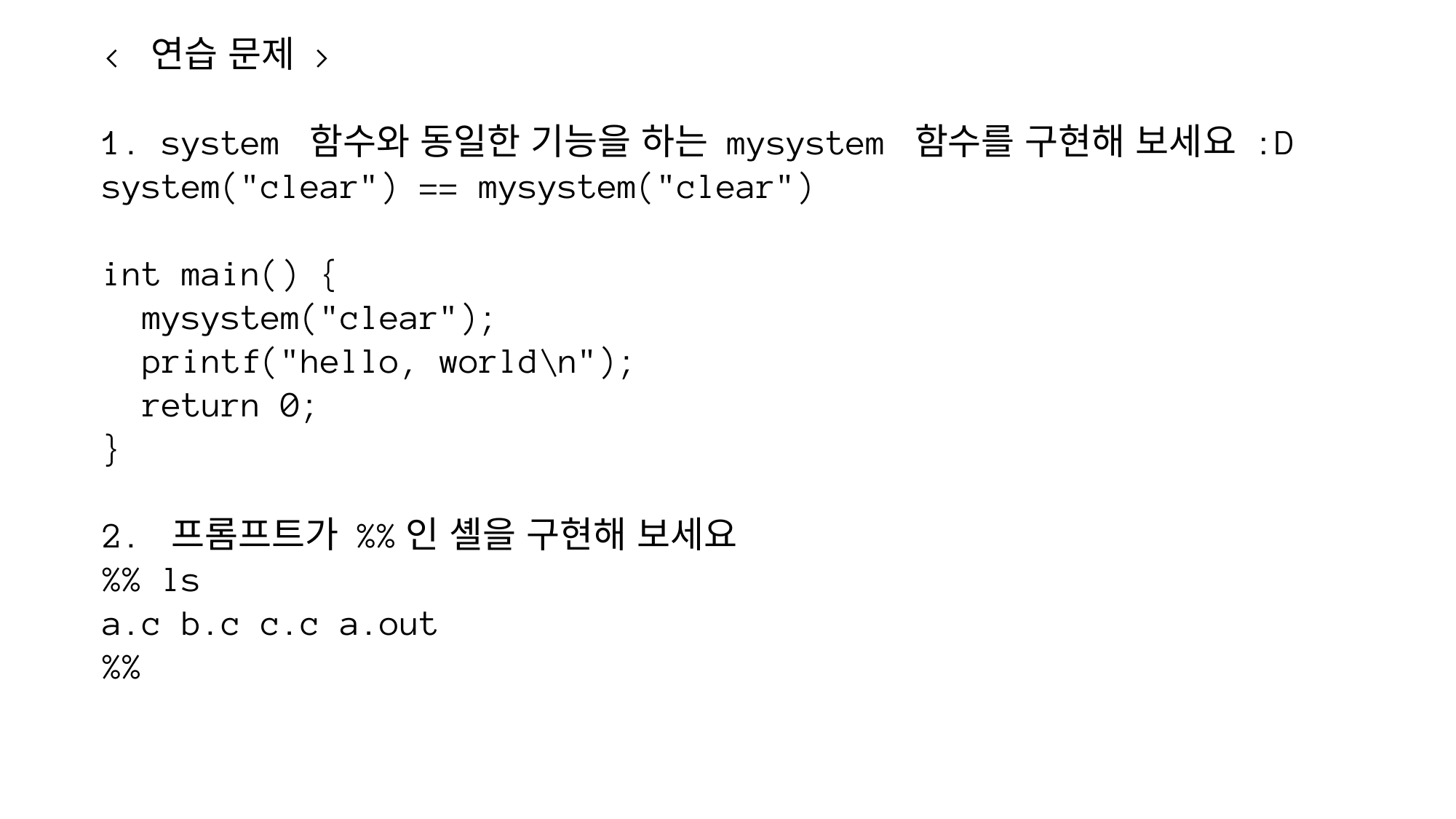

< 연습 문제 >

1. system 함수와 동일한 기능을 하는 mysystem 함수를 구현해 보세요 :D
system("clear") == mysystem("clear")

int main() {
  mysystem("clear");
  printf("hello, world\n");
  return 0;
}

2. 프롬프트가 %%인 셸을 구현해 보세요
%% ls
a.c b.c c.c a.out
%%